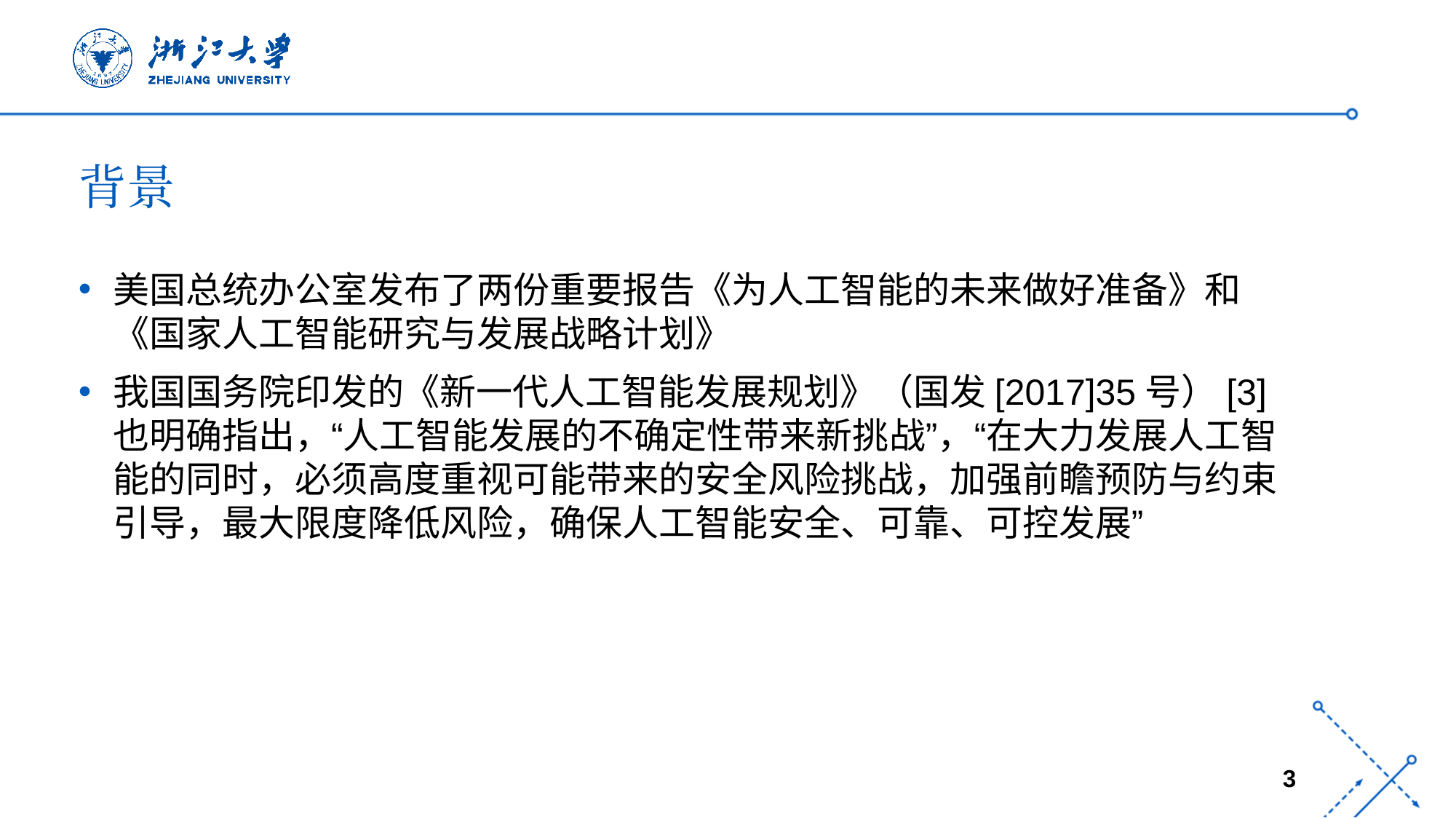

# 背景
美国总统办公室发布了两份重要报告《为人工智能的未来做好准备》和《国家人工智能研究与发展战略计划》
我国国务院印发的《新一代人工智能发展规划》（国发[2017]35号）[3]也明确指出，“人工智能发展的不确定性带来新挑战”，“在大力发展人工智能的同时，必须高度重视可能带来的安全风险挑战，加强前瞻预防与约束引导，最大限度降低风险，确保人工智能安全、可靠、可控发展”